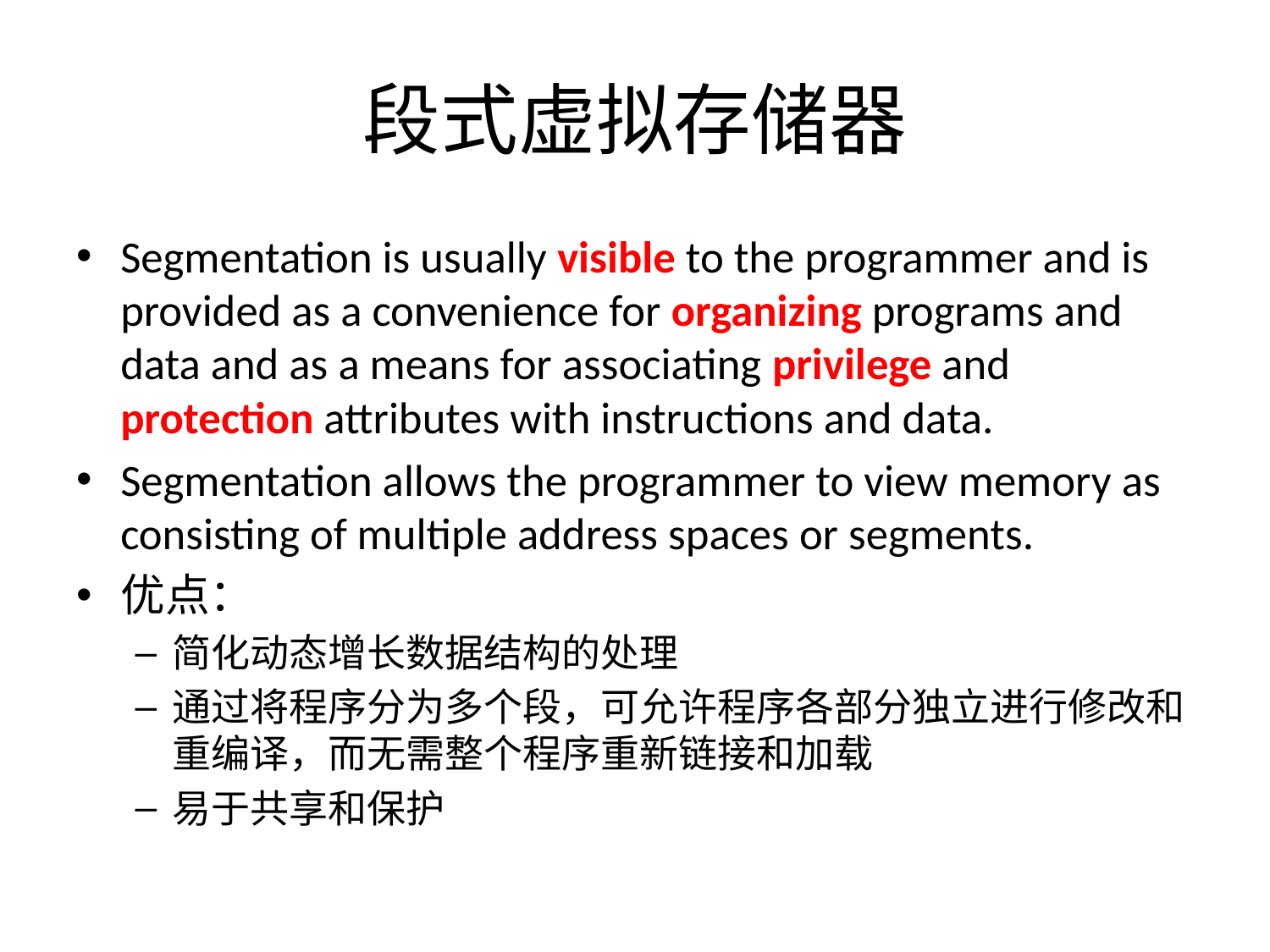

# 段式虚拟存储器
Segmentation is usually visible to the programmer and is provided as a convenience for organizing programs and data and as a means for associating privilege and protection attributes with instructions and data.
Segmentation allows the programmer to view memory as consisting of multiple address spaces or segments.
优点：
简化动态增长数据结构的处理
通过将程序分为多个段，可允许程序各部分独立进行修改和重编译，而无需整个程序重新链接和加载
易于共享和保护